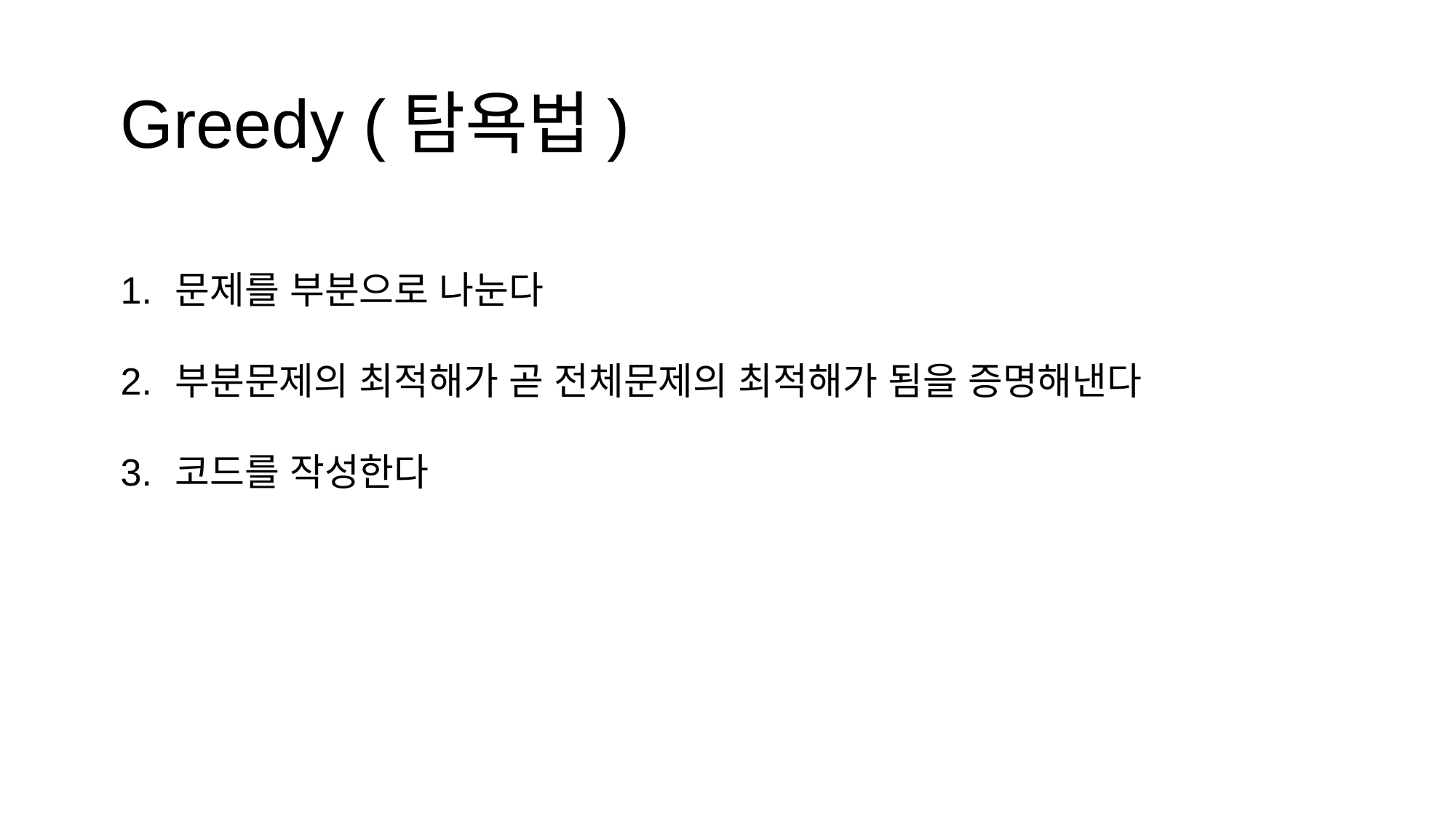

Greedy (탐욕법)
문제를 부분으로 나눈다

부분문제의 최적해가 곧 전체문제의 최적해가 됨을 증명해낸다

코드를 작성한다